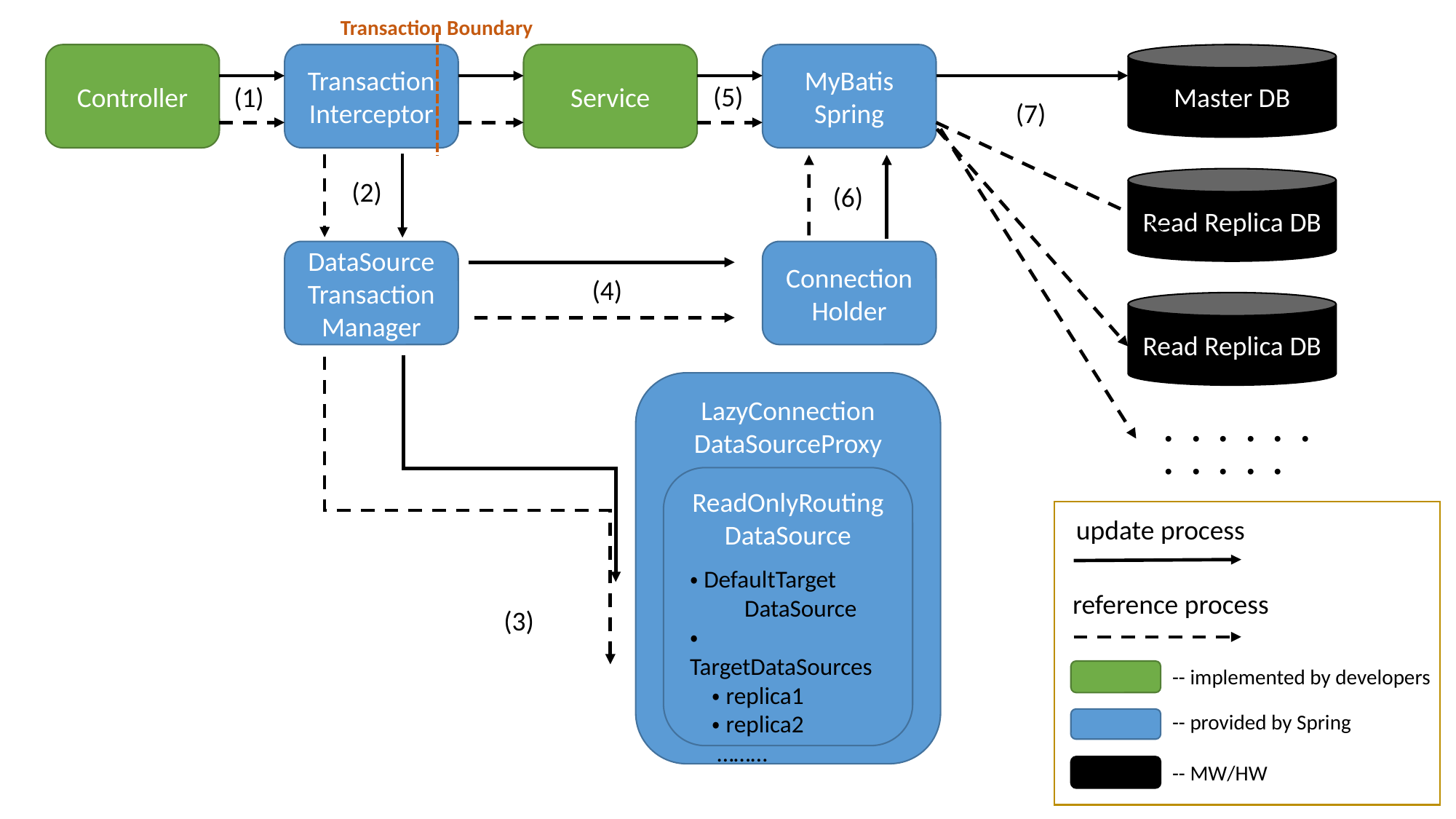

Transaction Boundary
Service
MyBatis
Spring
Master DB
Transaction
Interceptor
Controller
(5)
(1)
(7)
Read Replica DB
(2)
(6)
Connection
Holder
DataSource
TransactionManager
(4)
Read Replica DB
LazyConnection
DataSourceProxy
ReadOnlyRouting
DataSource
・DefaultTarget
          DataSource
・TargetDataSources
   ・replica1
   ・replica2
     ………
・・・・・・・・・・・

update process
reference process

-- implemented by developers

-- provided by Spring

-- MW/HW
(3)